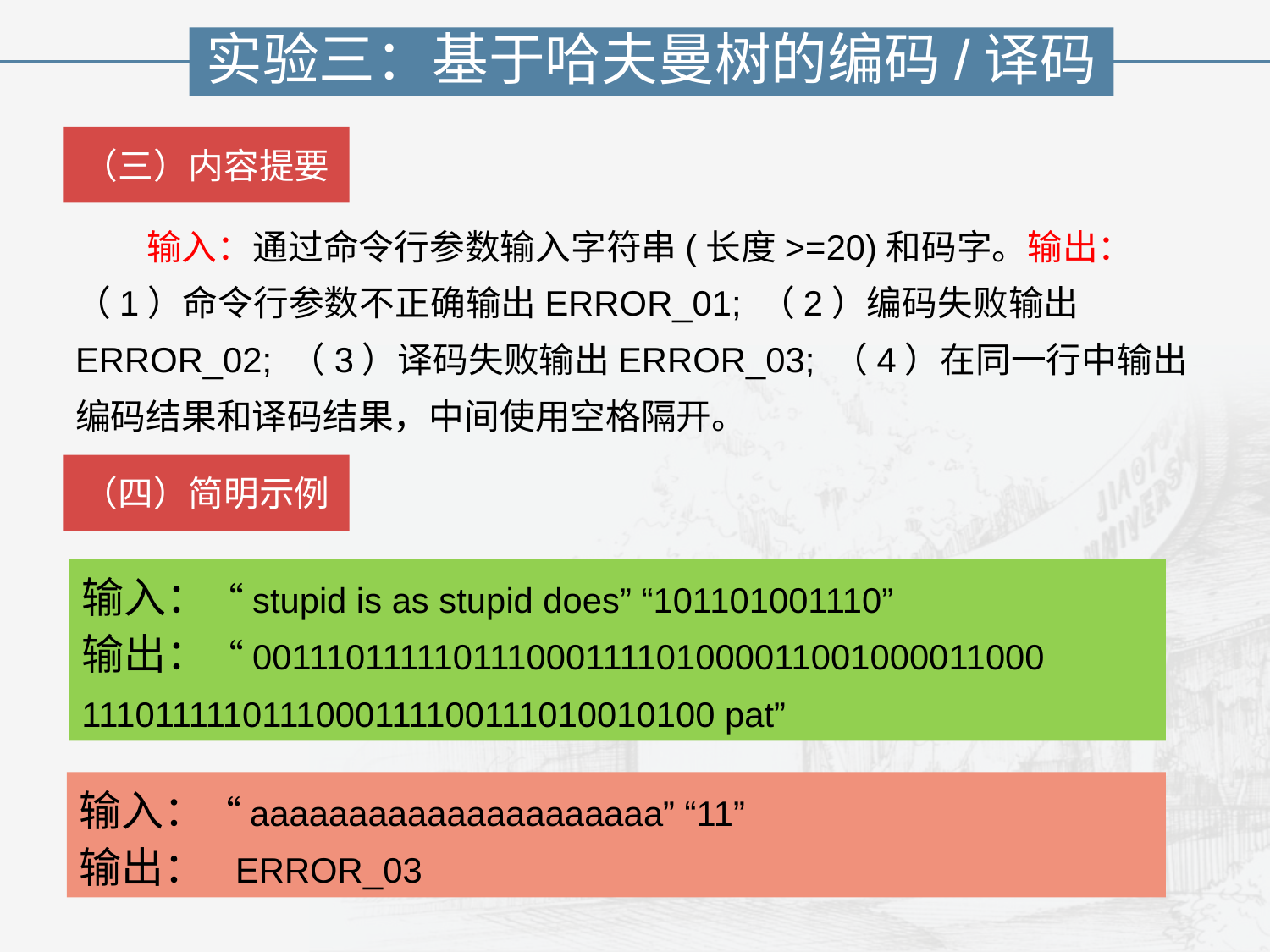

实验三：基于哈夫曼树的编码/译码
（三）内容提要
        输入：通过命令行参数输入字符串(长度>=20)和码字。输出：（1）命令行参数不正确输出ERROR_01; （2）编码失败输出ERROR_02; （3）译码失败输出ERROR_03; （4）在同一行中输出编码结果和译码结果，中间使用空格隔开。

（四）简明示例
输入：“stupid is as stupid does” “101101001110”
输出：“001110111110111000111101000011001000011000
1110111110111000111100111010010100 pat”
输入：“aaaaaaaaaaaaaaaaaaaaa” “11”
输出：  ERROR_03